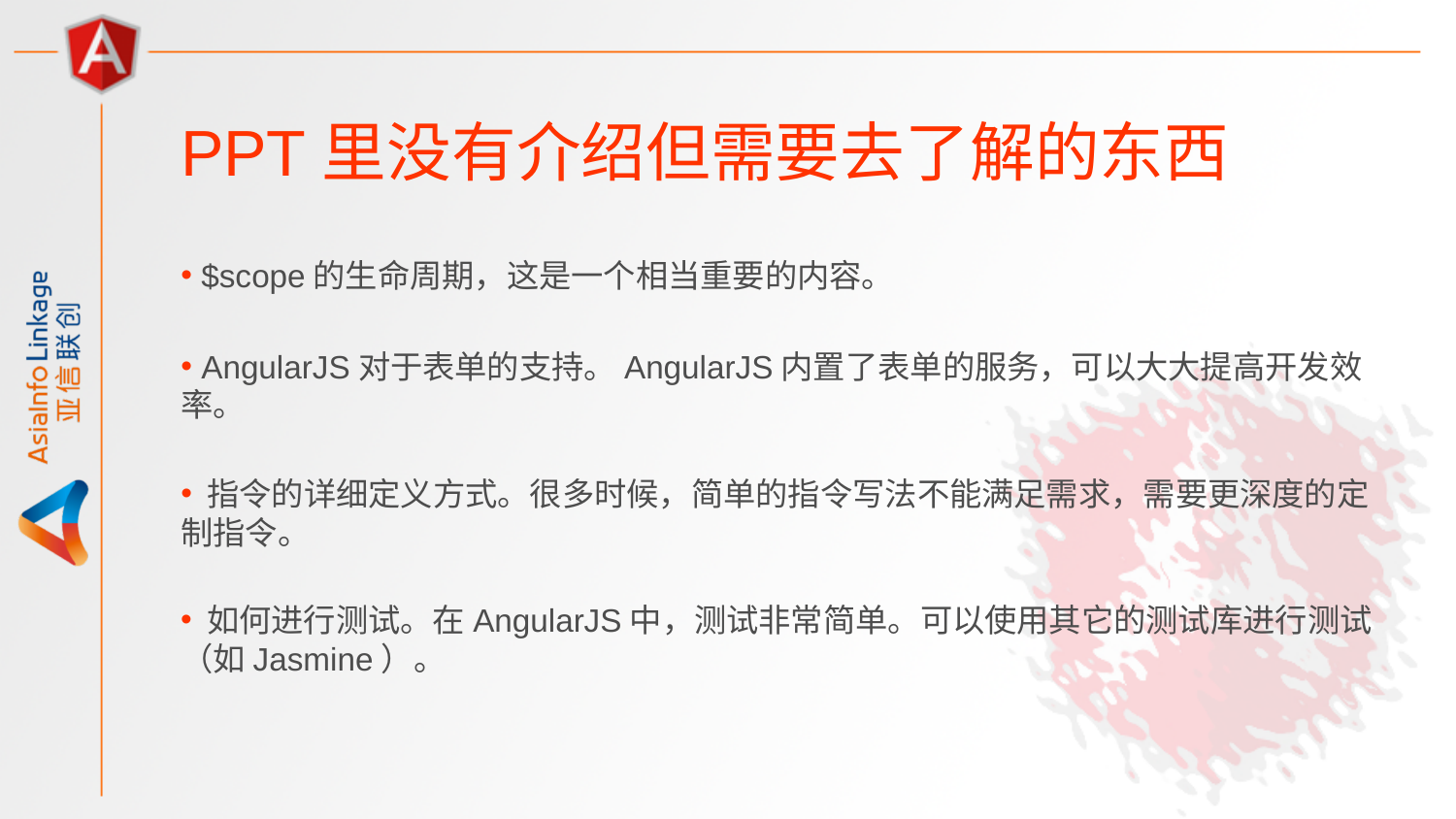

PPT里没有介绍但需要去了解的东西
 $scope的生命周期，这是一个相当重要的内容。
 AngularJS对于表单的支持。AngularJS内置了表单的服务，可以大大提高开发效率。
 指令的详细定义方式。很多时候，简单的指令写法不能满足需求，需要更深度的定制指令。
 如何进行测试。在AngularJS中，测试非常简单。可以使用其它的测试库进行测试（如Jasmine）。